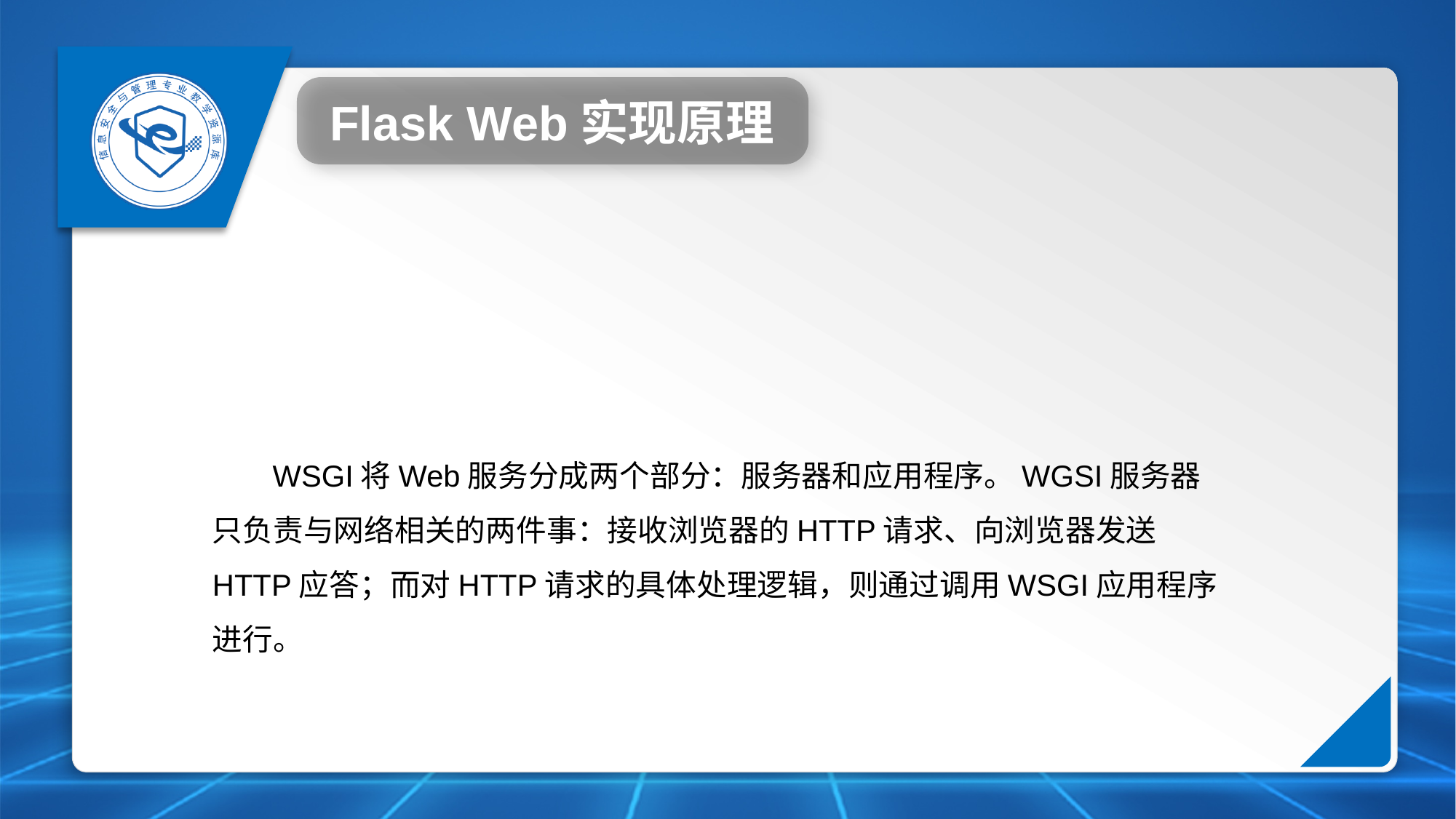

Flask Web实现原理
WSGI将Web服务分成两个部分：服务器和应用程序。WGSI服务器只负责与网络相关的两件事：接收浏览器的HTTP请求、向浏览器发送HTTP应答；而对HTTP请求的具体处理逻辑，则通过调用WSGI应用程序进行。